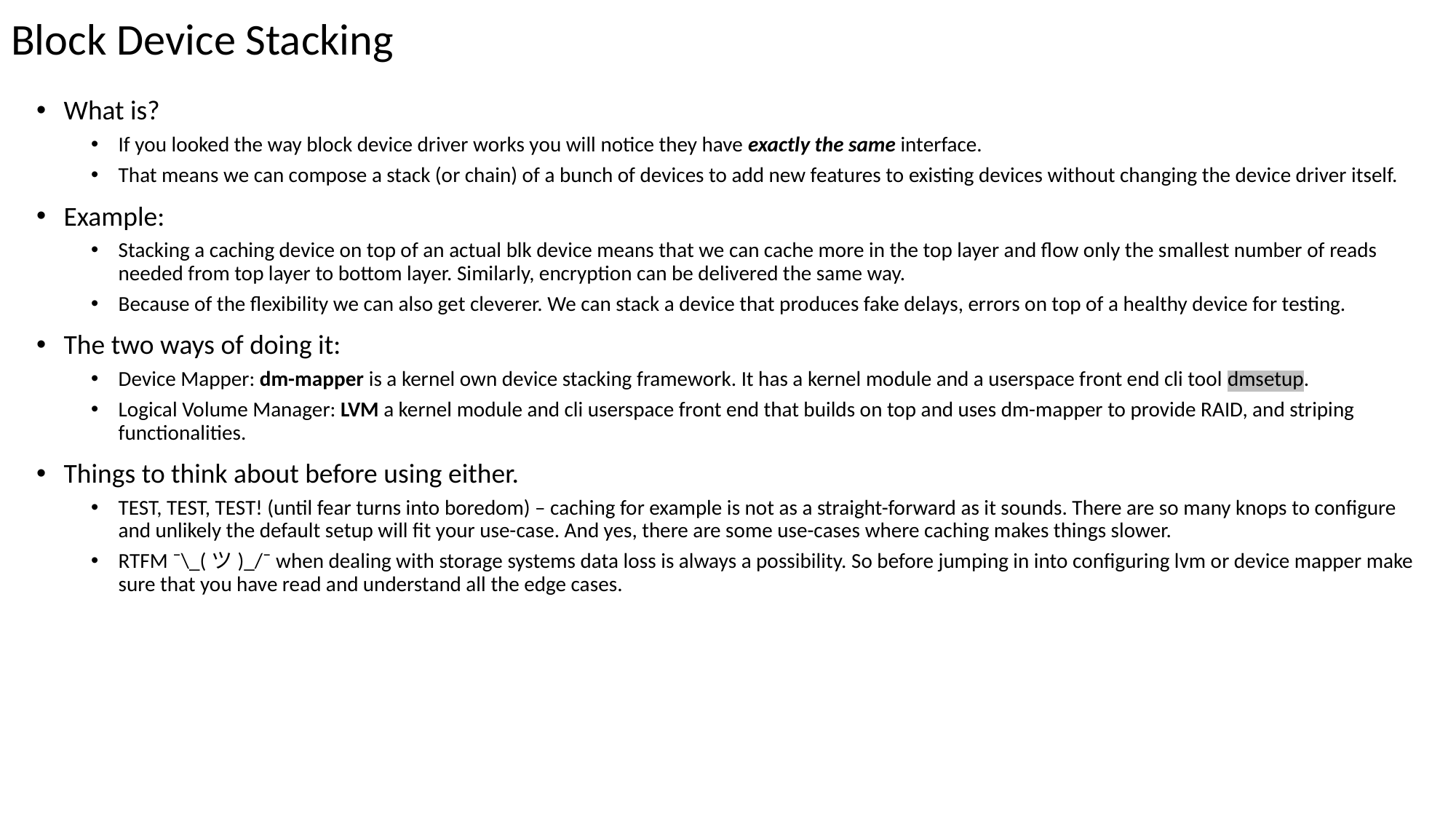

Block Device Stacking

What is?
If you looked the way block device driver works you will notice they have exactly the same interface.
That means we can compose a stack (or chain) of a bunch of devices to add new features to existing devices without changing the device driver itself.
Example:
Stacking a caching device on top of an actual blk device means that we can cache more in the top layer and flow only the smallest number of reads needed from top layer to bottom layer. Similarly, encryption can be delivered the same way.
Because of the flexibility we can also get cleverer. We can stack a device that produces fake delays, errors on top of a healthy device for testing.
The two ways of doing it:
Device Mapper: dm-mapper is a kernel own device stacking framework. It has a kernel module and a userspace front end cli tool dmsetup.
Logical Volume Manager: LVM a kernel module and cli userspace front end that builds on top and uses dm-mapper to provide RAID, and striping functionalities.
Things to think about before using either.
TEST, TEST, TEST! (until fear turns into boredom) – caching for example is not as a straight-forward as it sounds. There are so many knops to configure and unlikely the default setup will fit your use-case. And yes, there are some use-cases where caching makes things slower.
RTFM ¯\_(ツ)_/¯ when dealing with storage systems data loss is always a possibility. So before jumping in into configuring lvm or device mapper make sure that you have read and understand all the edge cases.